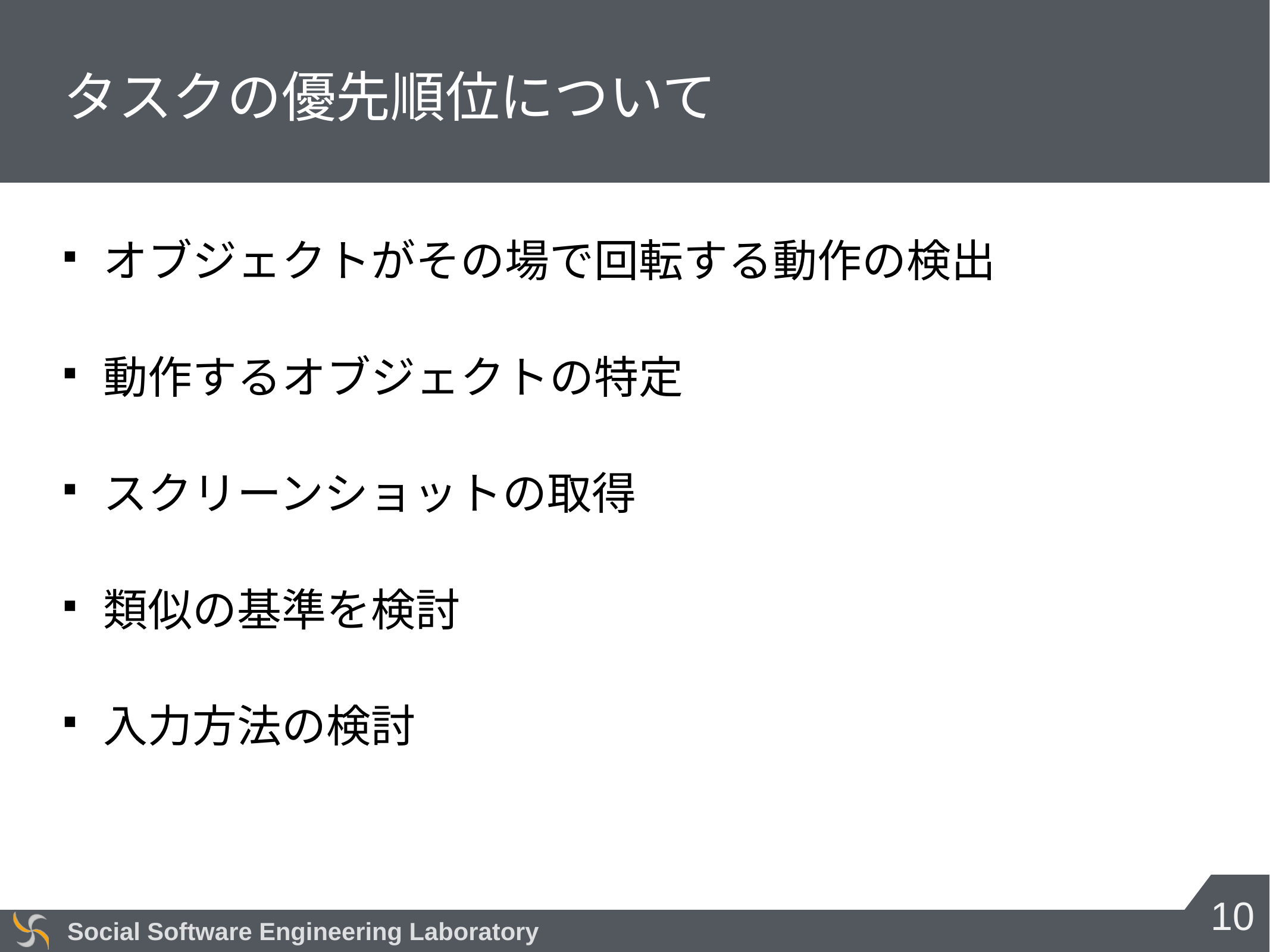

# タスクの優先順位について
オブジェクトがその場で回転する動作の検出
動作するオブジェクトの特定
スクリーンショットの取得
類似の基準を検討
入力方法の検討
10